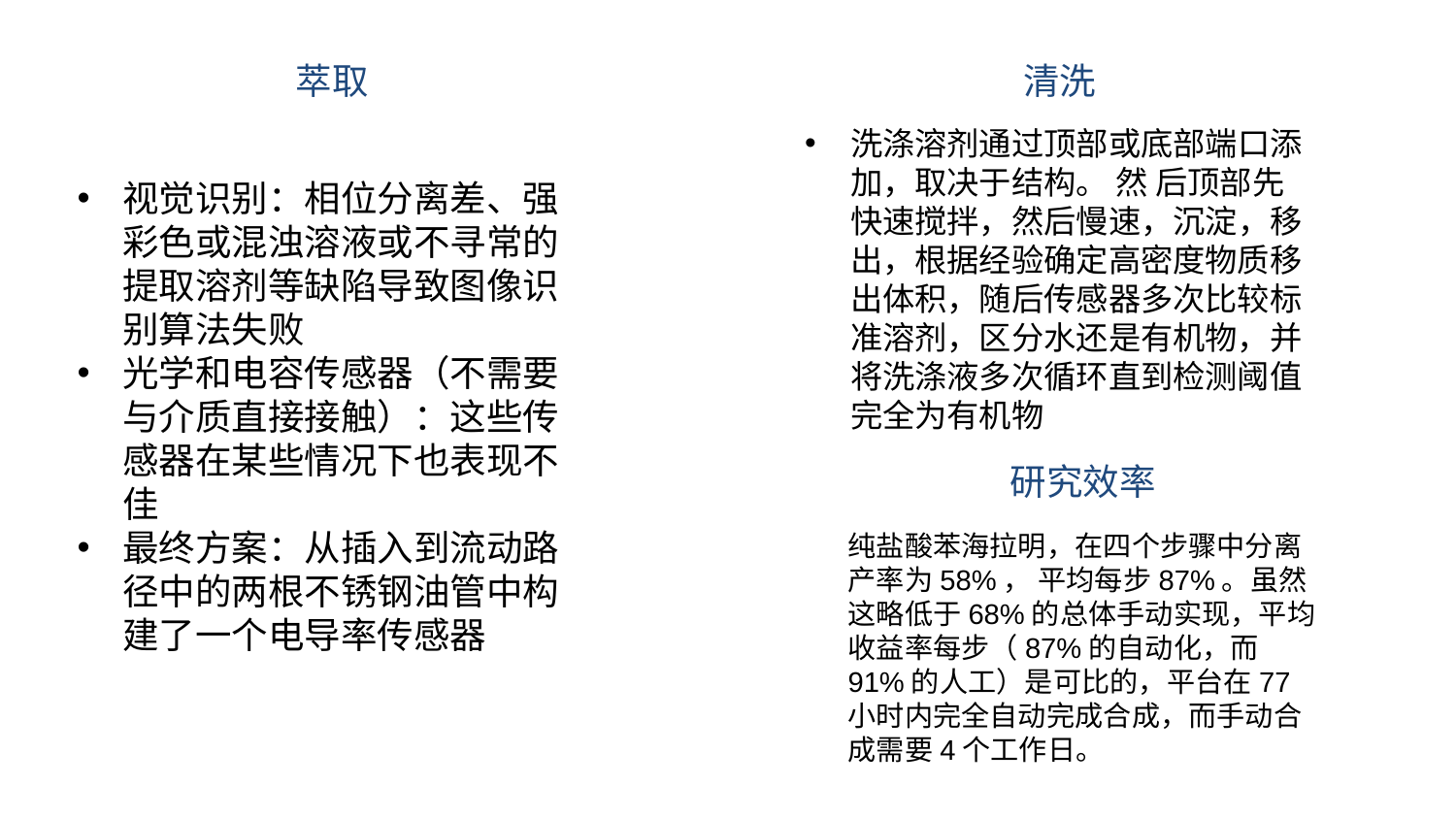

萃取
清洗
洗涤溶剂通过顶部或底部端口添加，取决于结构。 然 后顶部先快速搅拌，然后慢速，沉淀，移出，根据经验确定高密度物质移出体积，随后传感器多次比较标准溶剂，区分水还是有机物，并将洗涤液多次循环直到检测阈值完全为有机物
视觉识别：相位分离差、强彩色或混浊溶液或不寻常的提取溶剂等缺陷导致图像识别算法失败
光学和电容传感器（不需要与介质直接接触）：这些传感器在某些情况下也表现不佳
最终方案：从插入到流动路径中的两根不锈钢油管中构建了一个电导率传感器
研究效率
纯盐酸苯海拉明，在四个步骤中分离产率为58%， 平均每步87%。虽然这略低于68%的总体手动实现，平均收益率每步（87%的自动化，而91%的人工）是可比的，平台在77小时内完全自动完成合成，而手动合成需要4个工作日。